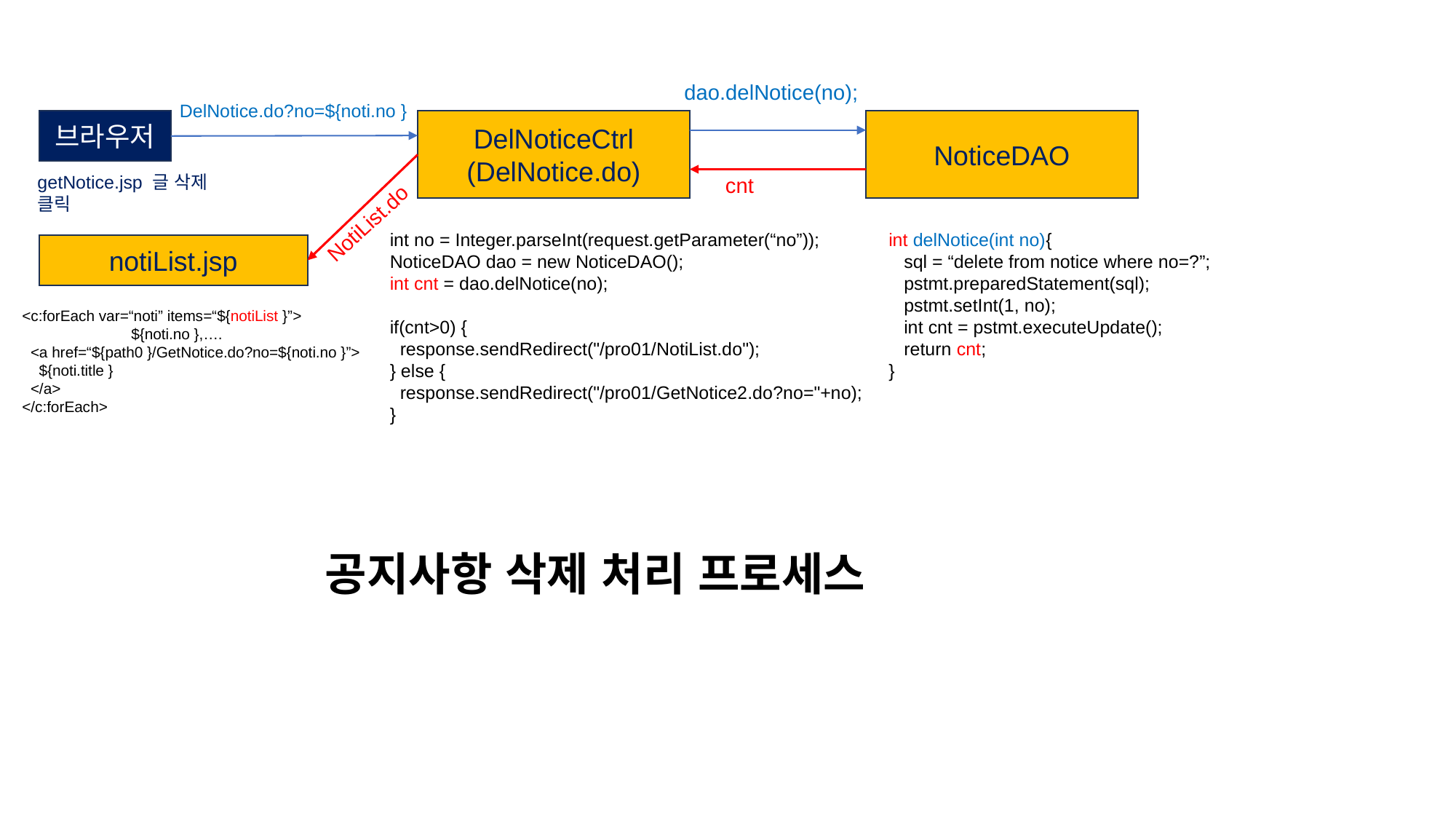

dao.delNotice(no);
DelNotice.do?no=${noti.no }
브라우저
DelNoticeCtrl
(DelNotice.do)
NoticeDAO
getNotice.jsp 글 삭제
클릭
cnt
NotiList.do
int no = Integer.parseInt(request.getParameter(“no”));
NoticeDAO dao = new NoticeDAO();
int cnt = dao.delNotice(no);

if(cnt>0) {
  response.sendRedirect("/pro01/NotiList.do");
} else {
  response.sendRedirect("/pro01/GetNotice2.do?no="+no);
}
int delNotice(int no){
   sql = “delete from notice where no=?”;
   pstmt.preparedStatement(sql);
   pstmt.setInt(1, no);
   int cnt = pstmt.executeUpdate();
   return cnt;
}
notiList.jsp
<c:forEach var=“noti” items=“${notiList }”>
	${noti.no },….
  <a href=“${path0 }/GetNotice.do?no=${noti.no }”>
    ${noti.title }
  </a>
</c:forEach>
공지사항 삭제 처리 프로세스